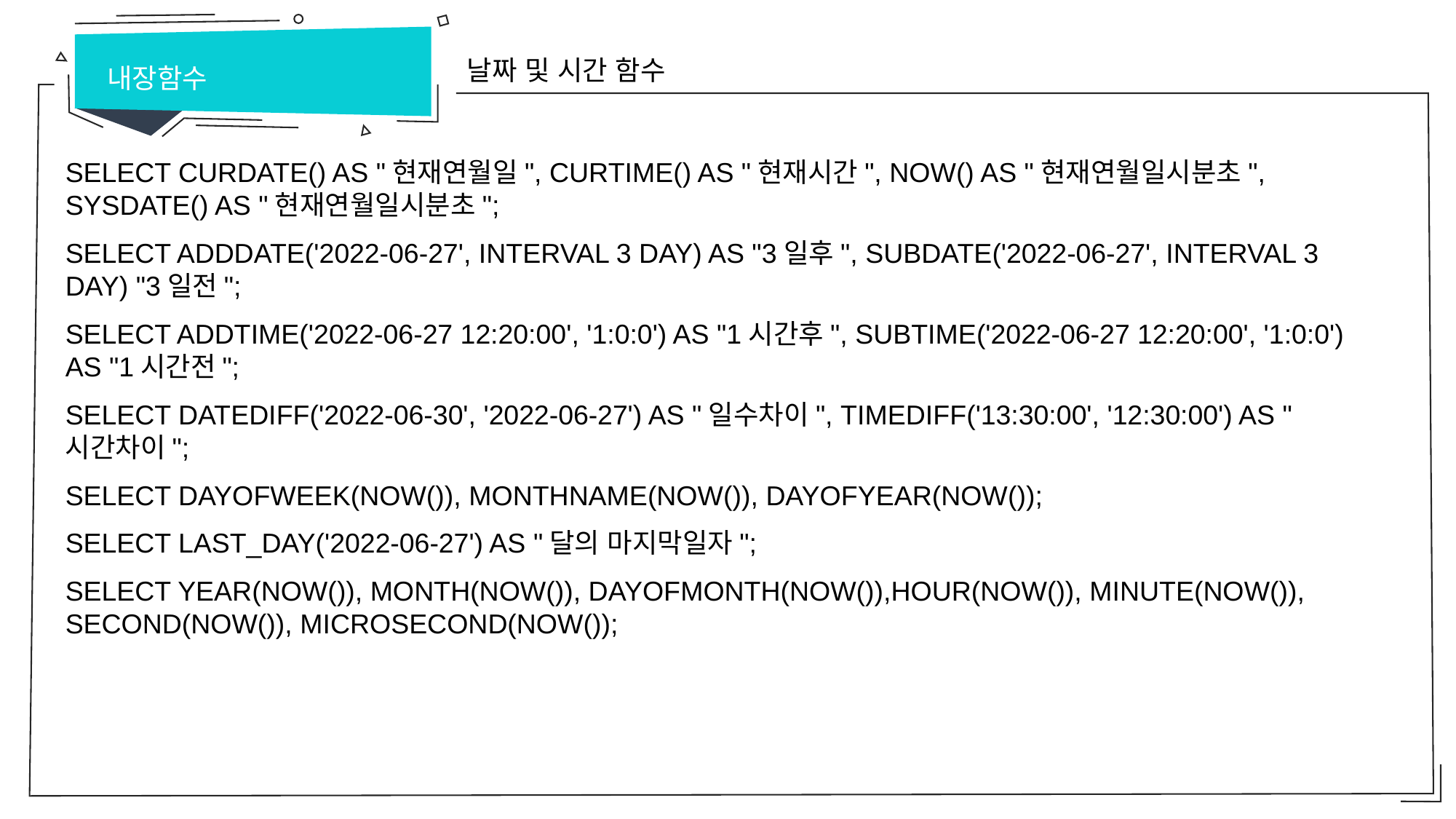

내장함수
날짜 및 시간 함수
SELECT CURDATE() AS "현재연월일", CURTIME() AS "현재시간", NOW() AS "현재연월일시분초", SYSDATE() AS "현재연월일시분초";
SELECT ADDDATE('2022-06-27', INTERVAL 3 DAY) AS "3일후", SUBDATE('2022-06-27', INTERVAL 3 DAY) "3일전";
SELECT ADDTIME('2022-06-27 12:20:00', '1:0:0') AS "1시간후", SUBTIME('2022-06-27 12:20:00', '1:0:0') AS "1시간전";
SELECT DATEDIFF('2022-06-30', '2022-06-27') AS "일수차이", TIMEDIFF('13:30:00', '12:30:00') AS "시간차이";
SELECT DAYOFWEEK(NOW()), MONTHNAME(NOW()), DAYOFYEAR(NOW());
SELECT LAST_DAY('2022-06-27') AS "달의 마지막일자";
SELECT YEAR(NOW()), MONTH(NOW()), DAYOFMONTH(NOW()),HOUR(NOW()), MINUTE(NOW()), SECOND(NOW()), MICROSECOND(NOW());